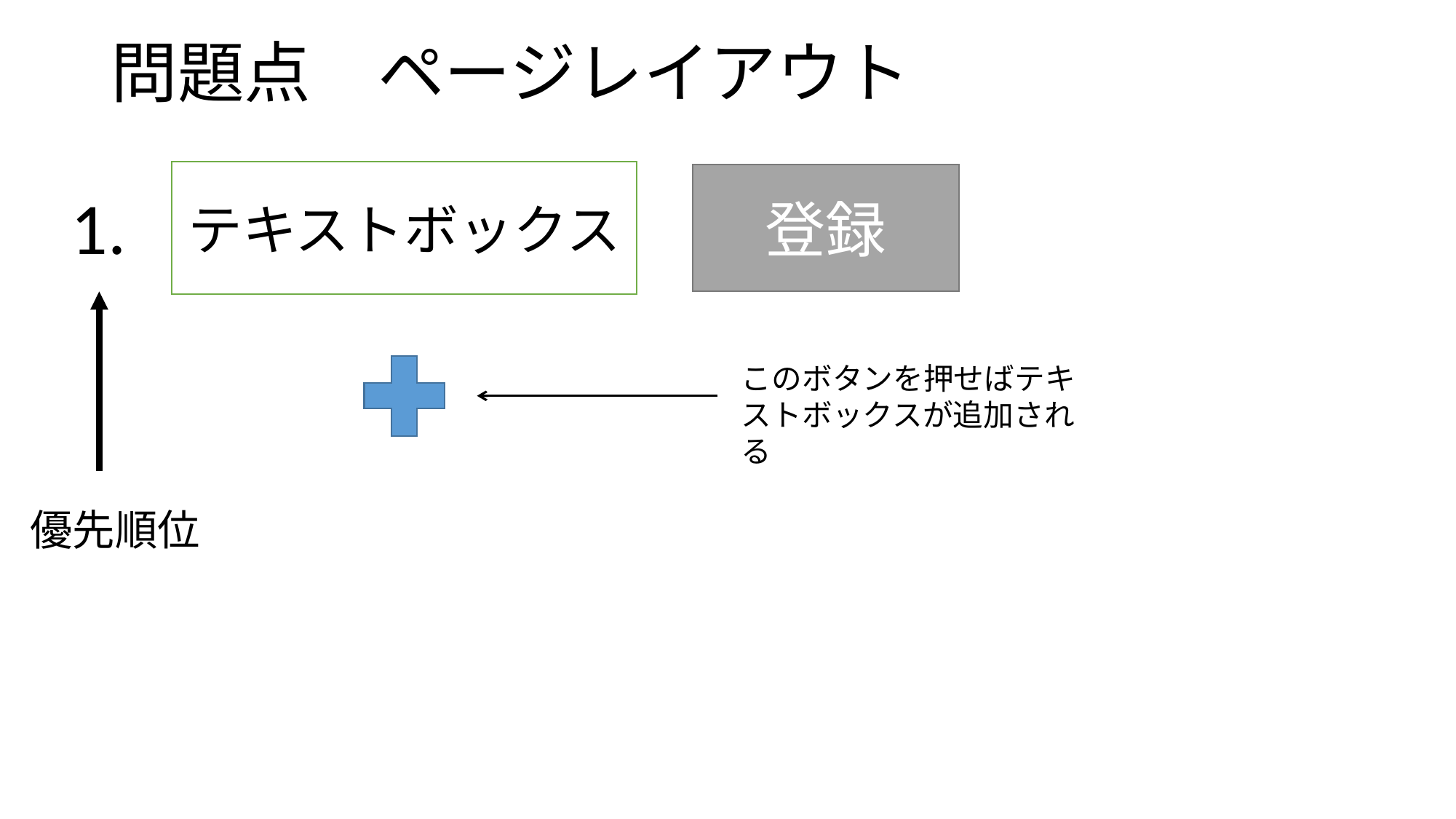

# 問題点　ページレイアウト
テキストボックス
登録
1.

このボタンを押せばテキストボックスが追加される
優先順位